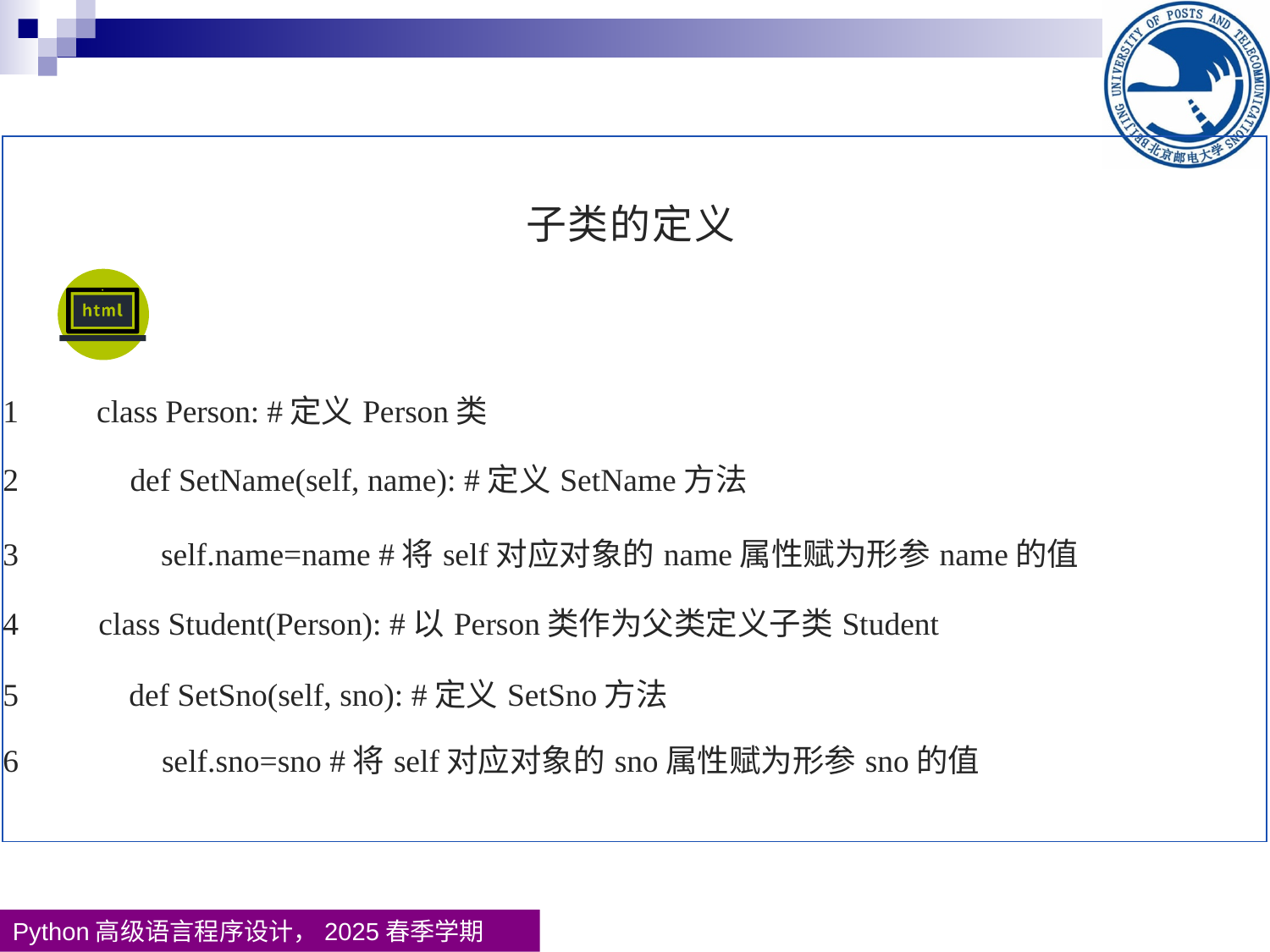

| 子类的定义 1 class Person: #定义Person类 2 def SetName(self, name): #定义SetName方法 3 self.name=name #将self对应对象的name属性赋为形参name的值 4 class Student(Person): #以Person类作为父类定义子类Student 5 def SetSno(self, sno): #定义SetSno方法 6 self.sno=sno #将self对应对象的sno属性赋为形参sno的值 |
| --- |